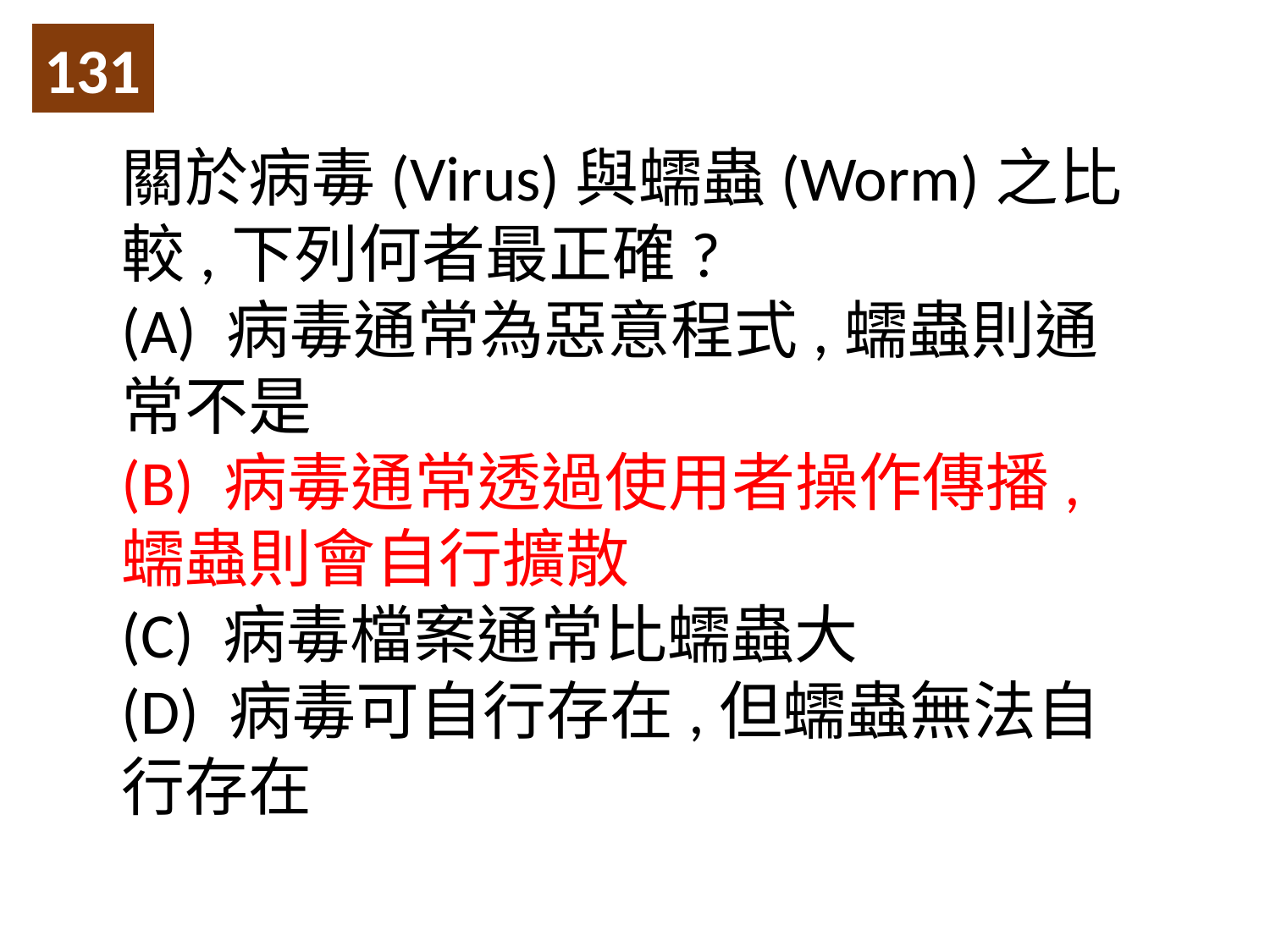

131
關於病毒(Virus)與蠕蟲(Worm)之比較,下列何者最正確?
(A) 病毒通常為惡意程式,蠕蟲則通常不是
(B) 病毒通常透過使用者操作傳播,蠕蟲則會自行擴散
(C) 病毒檔案通常比蠕蟲大
(D) 病毒可自行存在,但蠕蟲無法自行存在